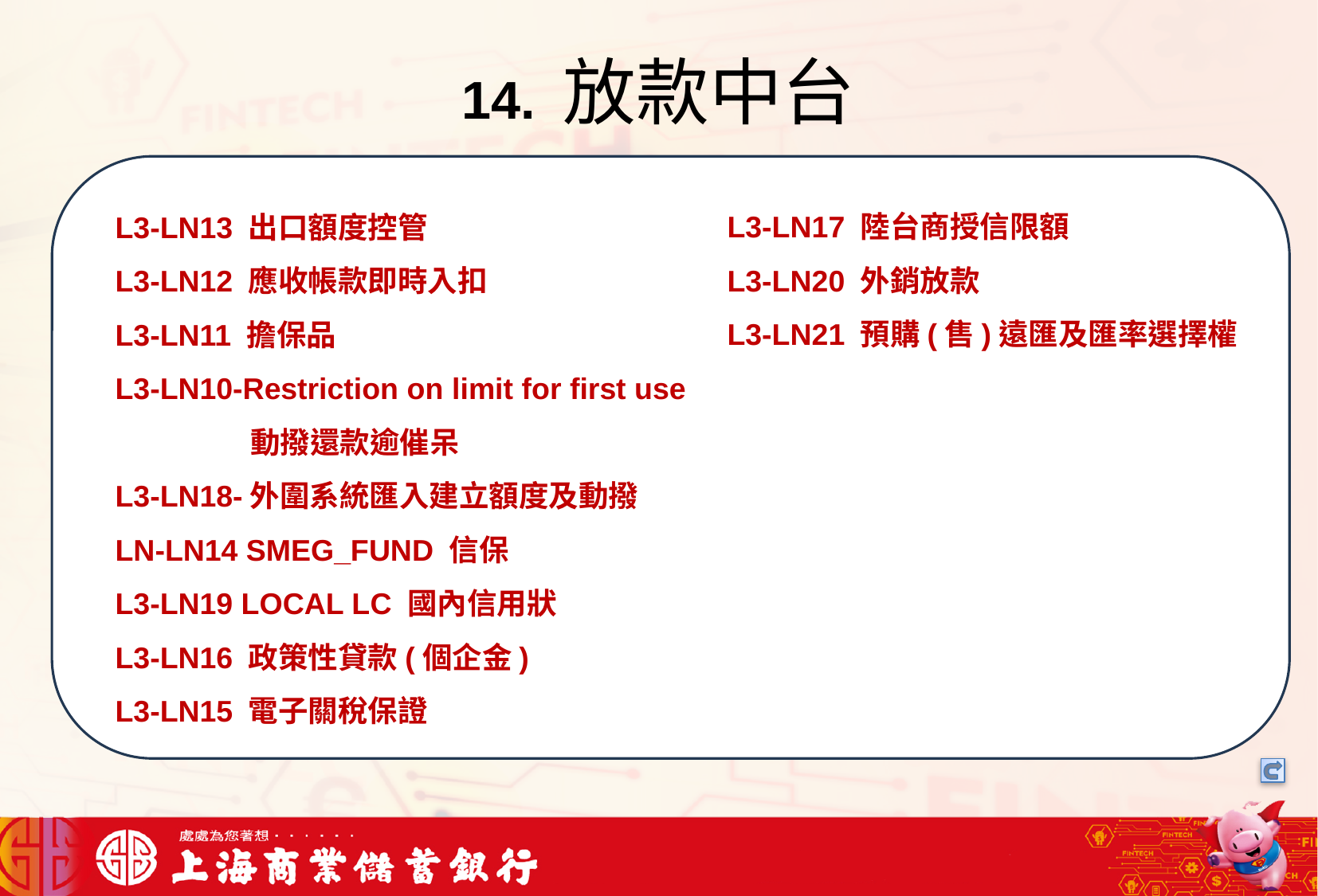

# 14. 放款中台
的答案回覆用戶
L3-LN13 出口額度控管
L3-LN12 應收帳款即時入扣
L3-LN11 擔保品
L3-LN10-Restriction on limit for first use	 動撥還款逾催呆
L3-LN18-外圍系統匯入建立額度及動撥
LN-LN14 SMEG_FUND 信保
L3-LN19 LOCAL LC 國內信用狀
L3-LN16 政策性貸款(個企金)
L3-LN15 電子關稅保證

L3-LN17 陸台商授信限額
L3-LN20 外銷放款
L3-LN21 預購(售)遠匯及匯率選擇權